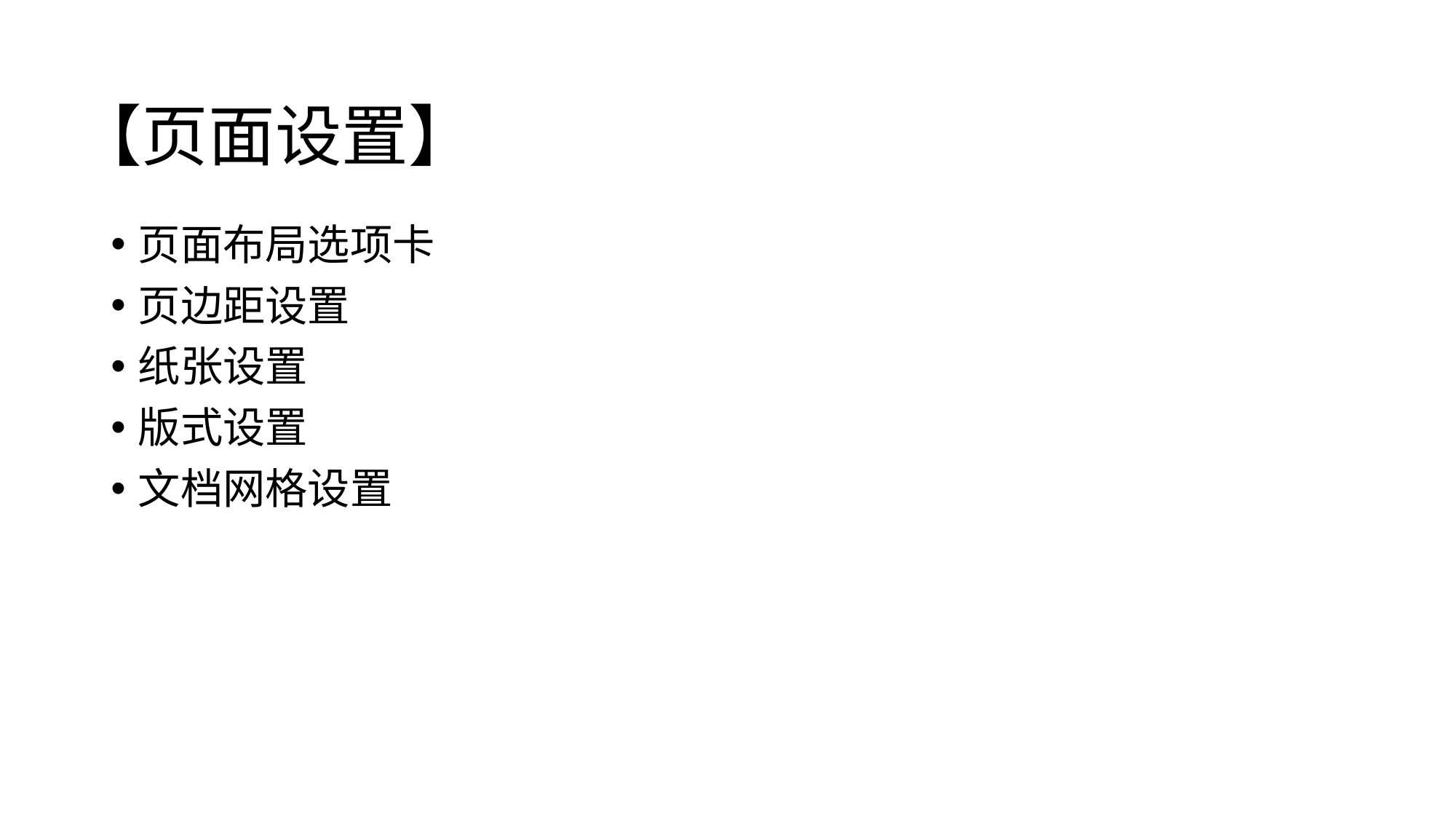

# 【页面设置】
页面布局选项卡
页边距设置
纸张设置
版式设置
文档网格设置